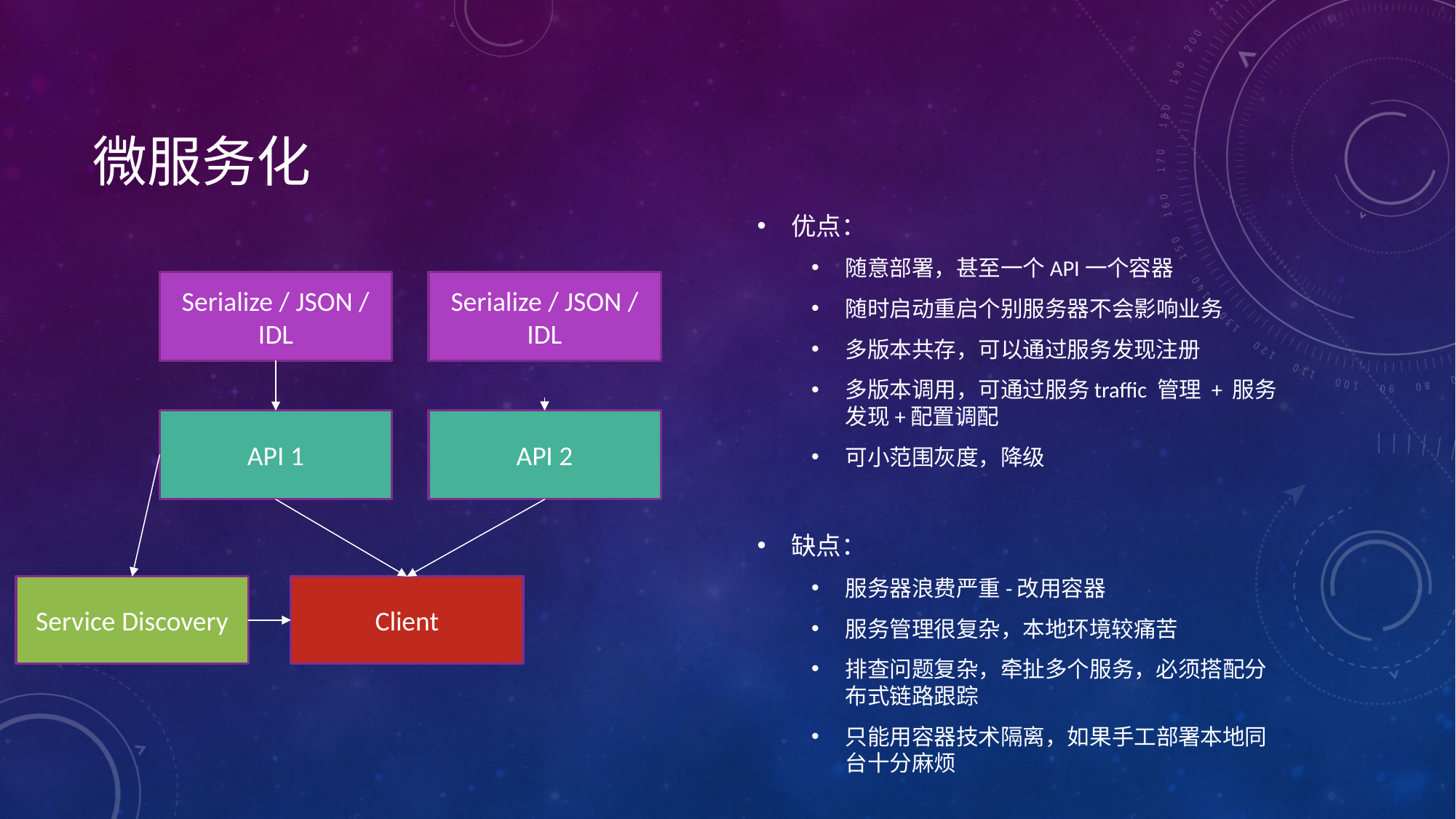

# 微服务化
优点：
随意部署，甚至一个API一个容器
随时启动重启个别服务器不会影响业务
多版本共存，可以通过服务发现注册
多版本调用，可通过服务traffic 管理 + 服务发现+配置调配
可小范围灰度，降级

缺点：
服务器浪费严重-改用容器
服务管理很复杂，本地环境较痛苦
排查问题复杂，牵扯多个服务，必须搭配分布式链路跟踪
只能用容器技术隔离，如果手工部署本地同台十分麻烦

Serialize / JSON / IDL
Serialize / JSON / IDL
API 1
API 2
Service Discovery
Client